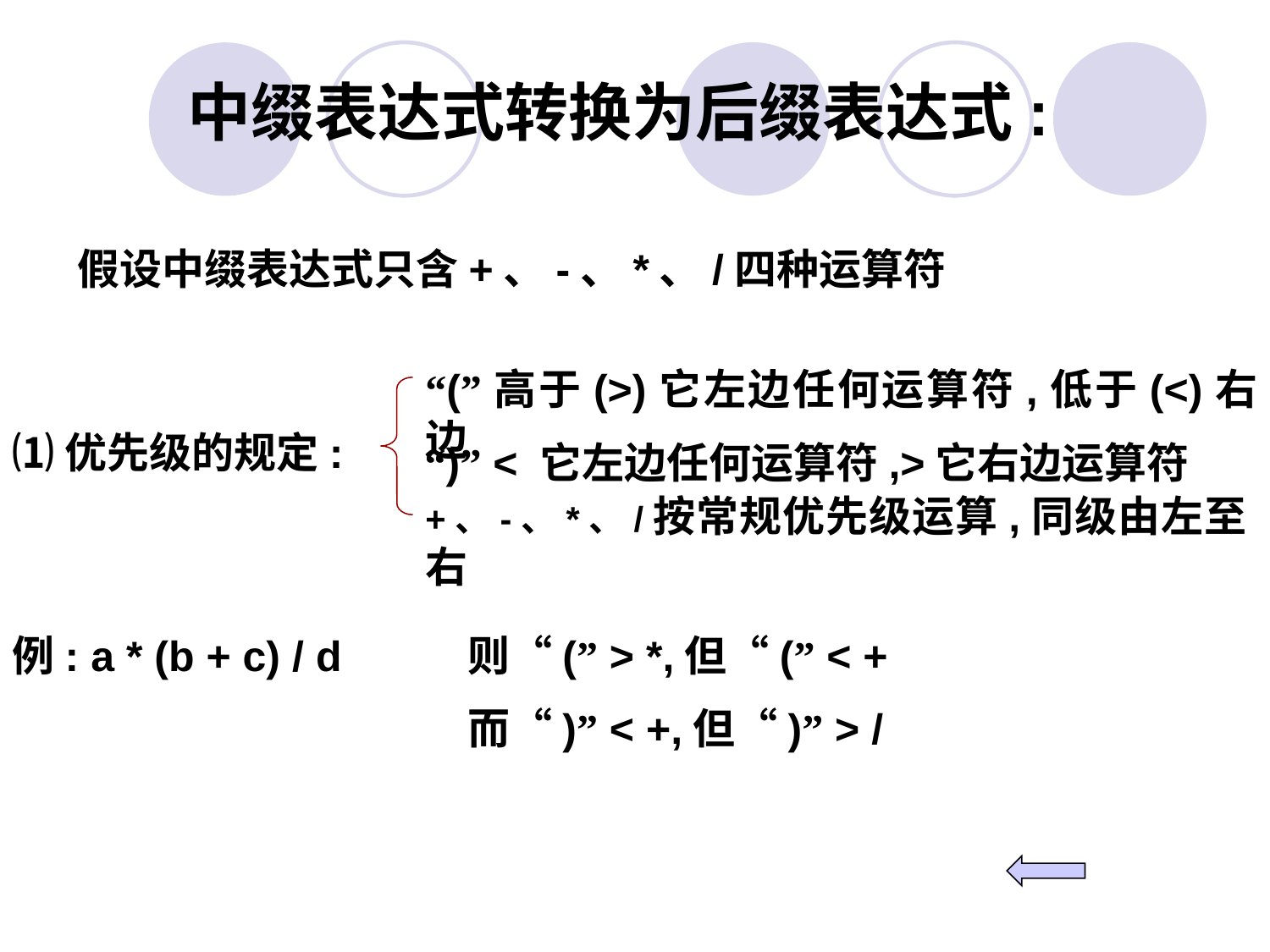

中缀表达式转换为后缀表达式:
假设中缀表达式只含+、-、*、/四种运算符
“(”高于(>)它左边任何运算符,低于(<)右边

⑴优先级的规定:
“)” < 它左边任何运算符,>它右边运算符
+、-、*、/按常规优先级运算,同级由左至右
例: a * (b + c) / d
则“(” > *,但“(” < +
而“)” < +,但“)” > /

48